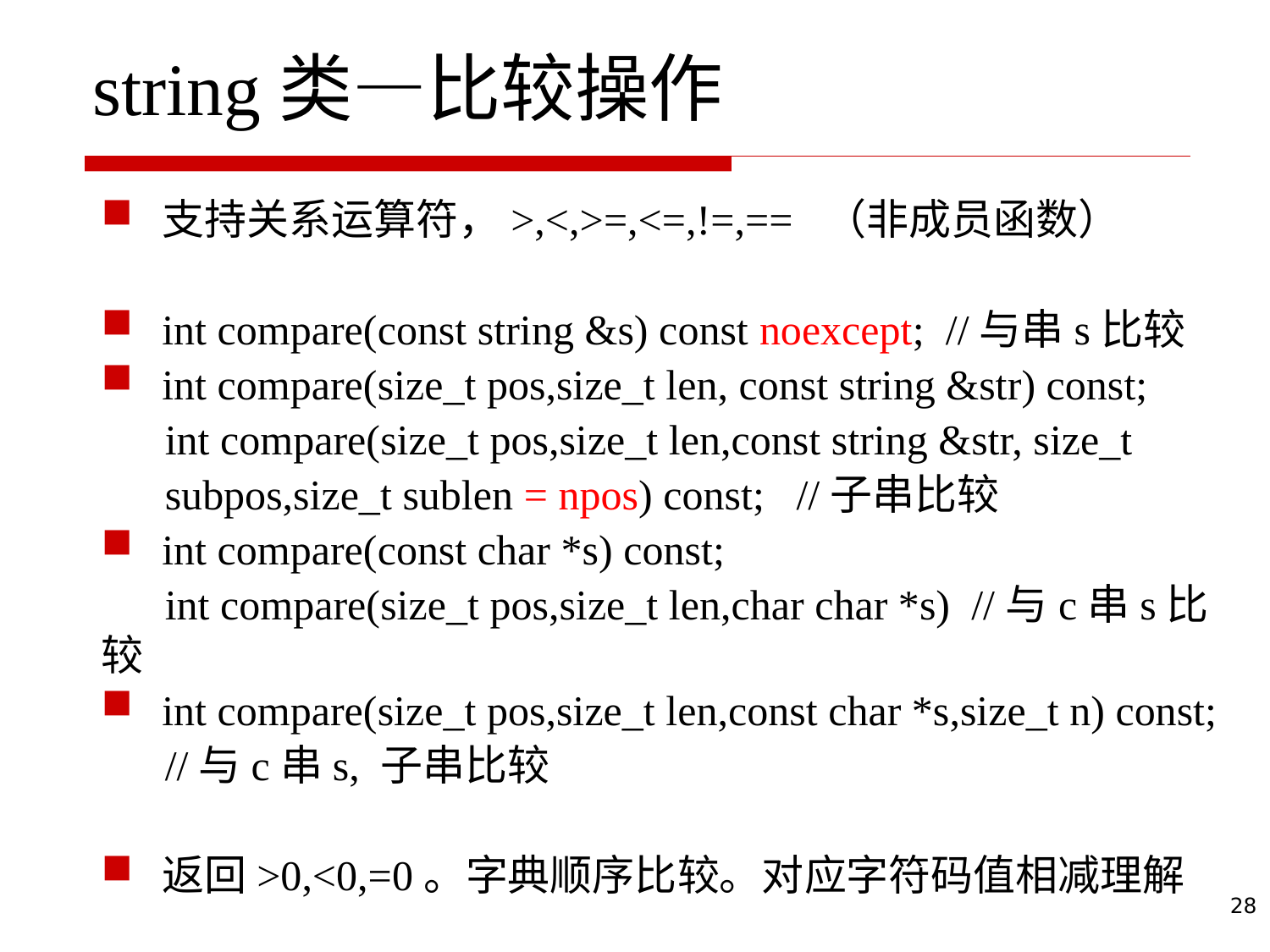

# string类—比较操作
支持关系运算符，>,<,>=,<=,!=,==  （非成员函数）

int compare(const string &s) const noexcept;  //与串s比较
int compare(size_t pos,size_t len, const string &str) const;
      int compare(size_t pos,size_t len,const string &str, size_t
      subpos,size_t sublen = npos) const;   //子串比较
int compare(const char *s) const;
      int compare(size_t pos,size_t len,char char *s)  //与c串s比较
int compare(size_t pos,size_t len,const char *s,size_t n) const;
      //与c串s, 子串比较

返回>0,<0,=0。字典顺序比较。对应字符码值相减理解

28